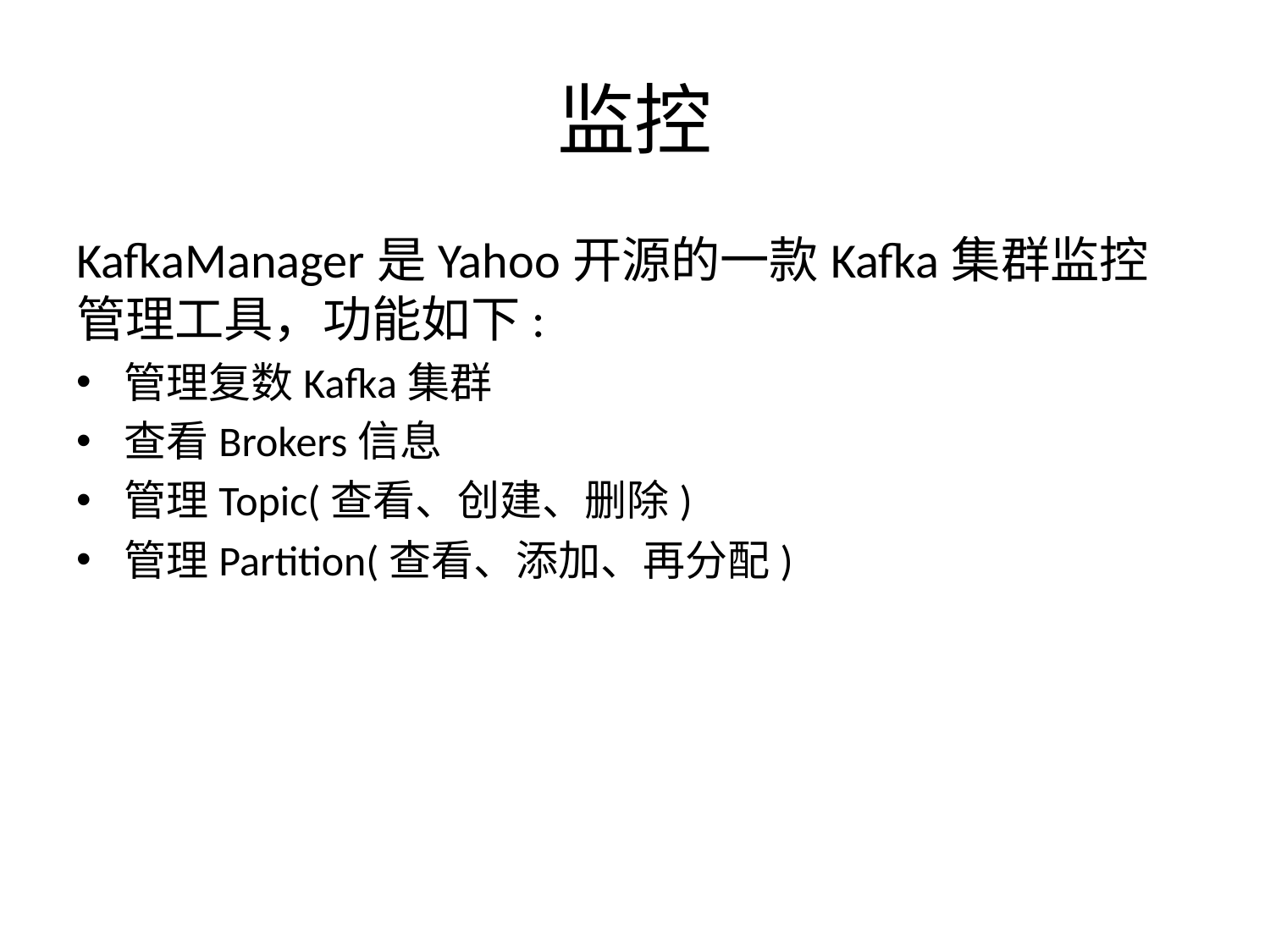

# 监控
KafkaManager是Yahoo开源的一款Kafka集群监控管理工具，功能如下:
管理复数Kafka集群
查看Brokers信息
管理Topic(查看、创建、删除)
管理Partition(查看、添加、再分配)